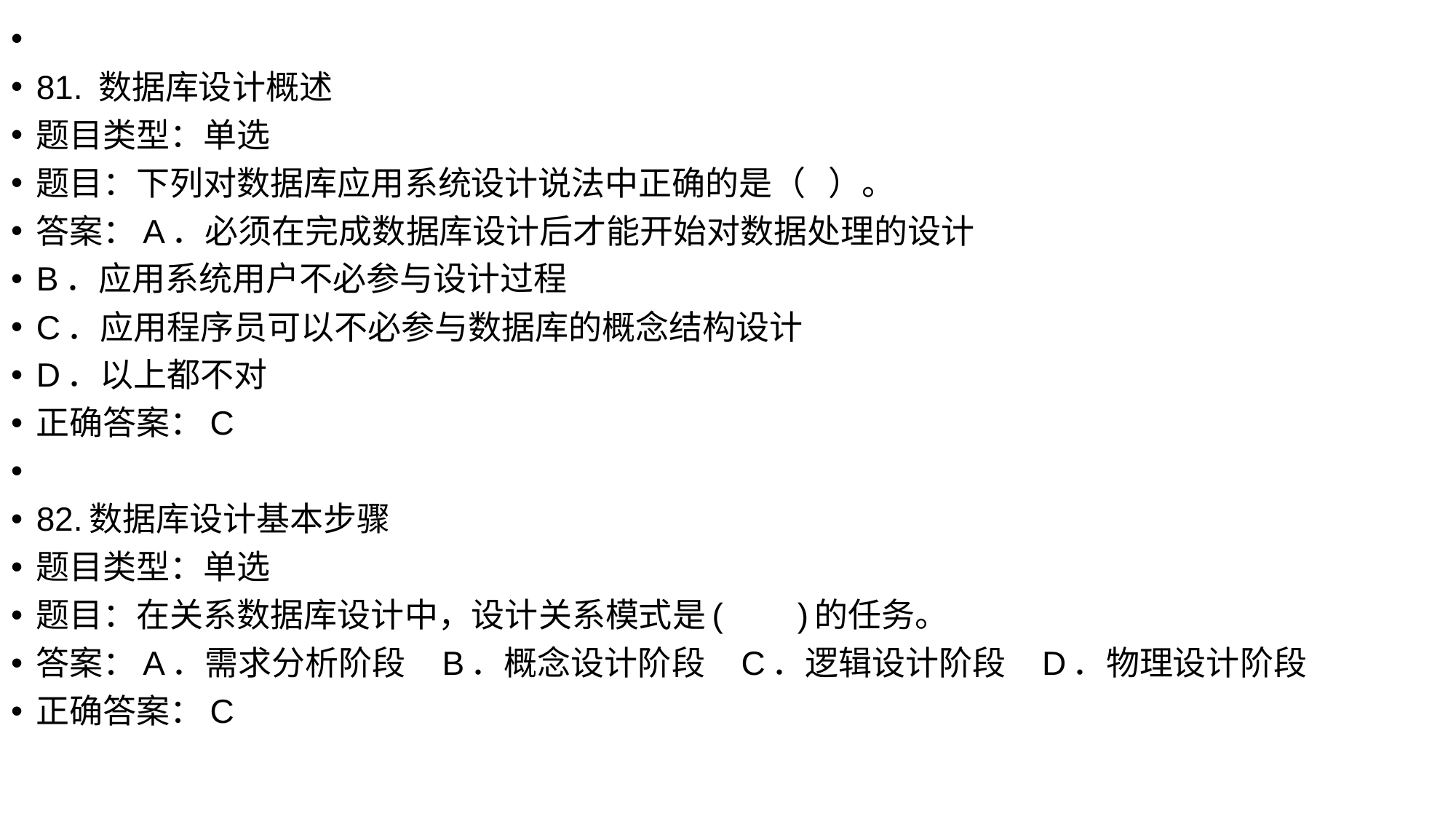

81. 数据库设计概述
题目类型：单选
题目：下列对数据库应用系统设计说法中正确的是（   ）。
答案：A．必须在完成数据库设计后才能开始对数据处理的设计
B．应用系统用户不必参与设计过程
C．应用程序员可以不必参与数据库的概念结构设计
D．以上都不对
正确答案：C

82.数据库设计基本步骤
题目类型：单选
题目：在关系数据库设计中，设计关系模式是(        )的任务。
答案：A．需求分析阶段    B．概念设计阶段    C．逻辑设计阶段    D．物理设计阶段
正确答案：C

#